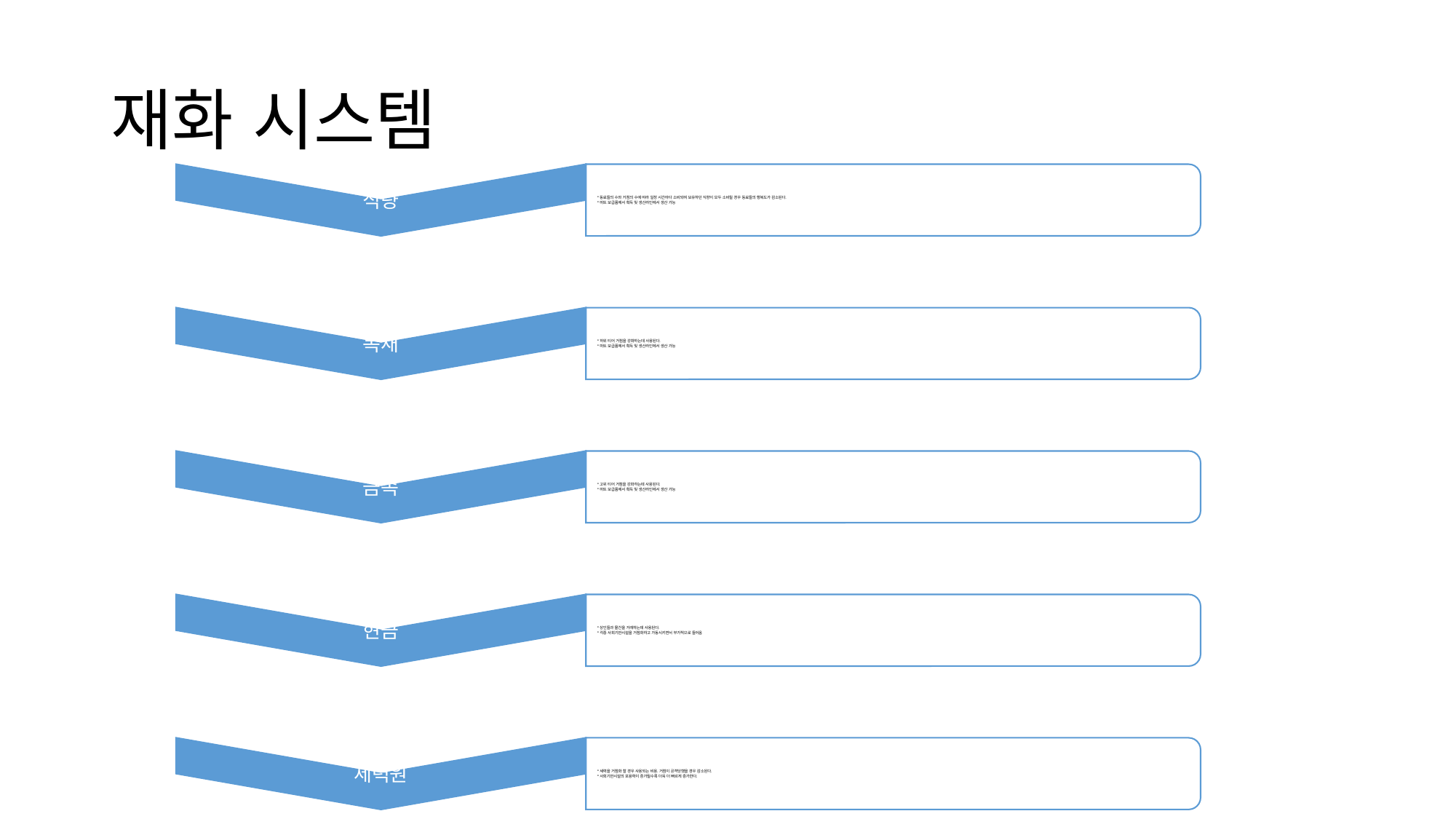

# 재화 시스템
식량
 동료들의 수와 거점의 수에 따라 일정 시간마다 소비되며 보유하던 식량이 모두 소비될 경우 동료들의 행복도가 감소된다.
 마트 보급품에서 획득 및 생산라인에서 생산 가능
금속
 고위 티어 거점을 강화하는데 사용된다.
 마트 보급품에서 획득 및 생산라인에서 생산 가능
현금
 상인들과 물건을 거래하는데 사용된다.
 각종 사회기반시설을 거점화하고 가동시키면서 부가적으로 들어옴
목재
세력원
 하위 티어 거점을 강화하는데 사용된다.
 마트 보급품에서 획득 및 생산라인에서 생산 가능
 세력을 거점화 할 경우 사용되는 비용. 거점이 공격당했을 경우 감소된다.
 사회기반시설의 포용력이 증가될수록 더욱 더 빠르게 증가한다.